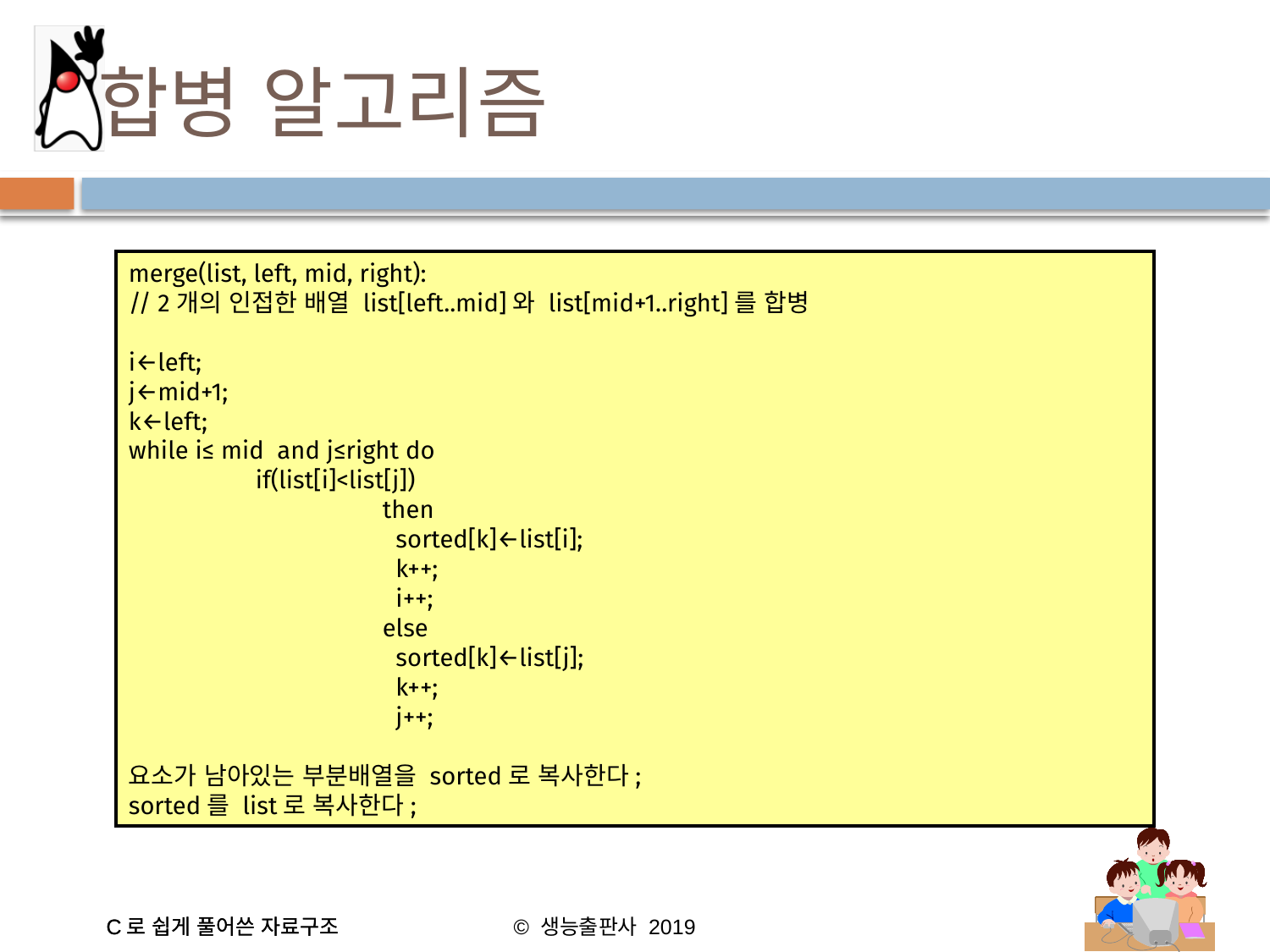

# 합병 알고리즘
merge(list, left, mid, right):
// 2개의 인접한 배열 list[left..mid]와 list[mid+1..right]를 합병

i←left;
j←mid+1;
k←left;
while i≤ mid  and j≤right do
	if(list[i]<list[j])
		then
		  sorted[k]←list[i];
		  k++;
		  i++;
		else
		  sorted[k]←list[j];
		  k++;
		  j++;

요소가 남아있는 부분배열을 sorted로 복사한다;
sorted를 list로 복사한다;